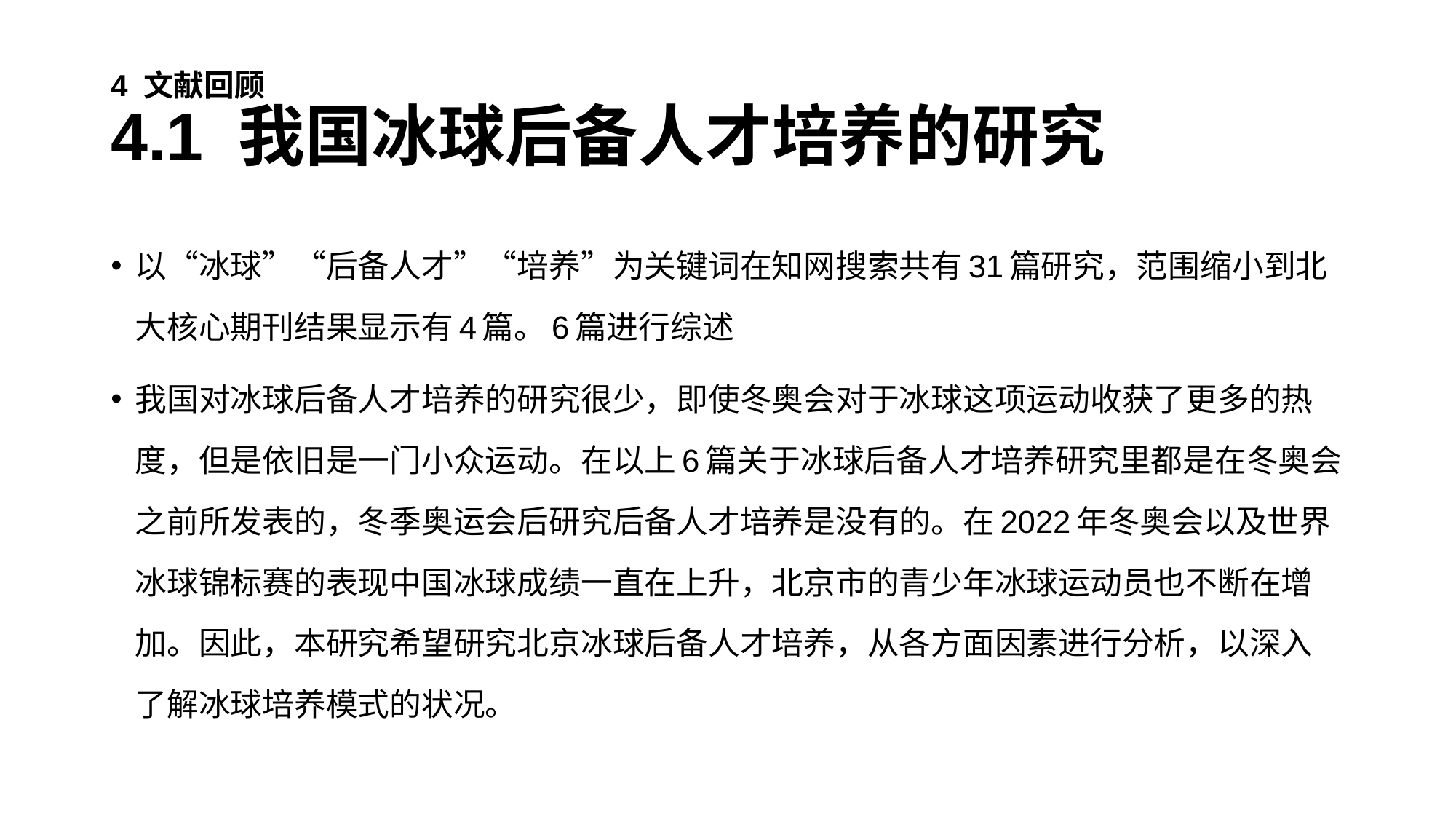

# 4 文献回顾 4.1 我国冰球后备人才培养的研究
以“冰球”“后备人才”“培养”为关键词在知网搜索共有31篇研究，范围缩小到北大核心期刊结果显示有4篇。6篇进行综述
我国对冰球后备人才培养的研究很少，即使冬奥会对于冰球这项运动收获了更多的热度，但是依旧是一门小众运动。在以上6篇关于冰球后备人才培养研究里都是在冬奥会之前所发表的，冬季奥运会后研究后备人才培养是没有的。在2022年冬奥会以及世界冰球锦标赛的表现中国冰球成绩一直在上升，北京市的青少年冰球运动员也不断在增加。因此，本研究希望研究北京冰球后备人才培养，从各方面因素进行分析，以深入了解冰球培养模式的状况。